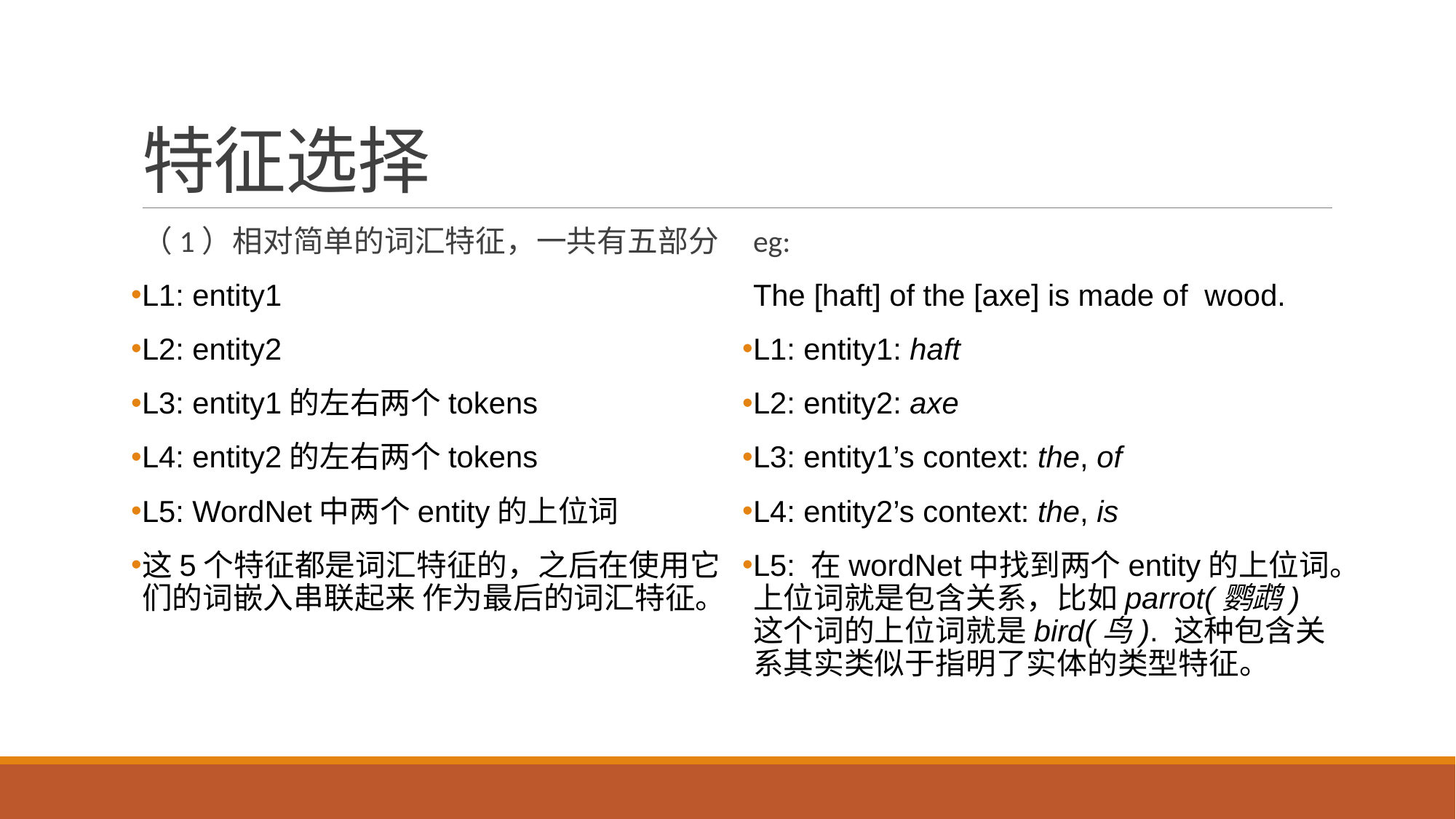

# 特征选择
（1）相对简单的词汇特征，一共有五部分
L1: entity1
L2: entity2
L3: entity1的左右两个tokens
L4: entity2的左右两个tokens
L5: WordNet中两个entity的上位词
这5个特征都是词汇特征的，之后在使用它们的词嵌入串联起来 作为最后的词汇特征。

eg:
The [haft] of the [axe] is made of  wood.
L1: entity1: haft
L2: entity2: axe
L3: entity1’s context: the, of
L4: entity2’s context: the, is
L5: 在wordNet中找到两个entity的上位词。上位词就是包含关系，比如parrot(鹦鹉)这个词的上位词就是bird(鸟). 这种包含关系其实类似于指明了实体的类型特征。